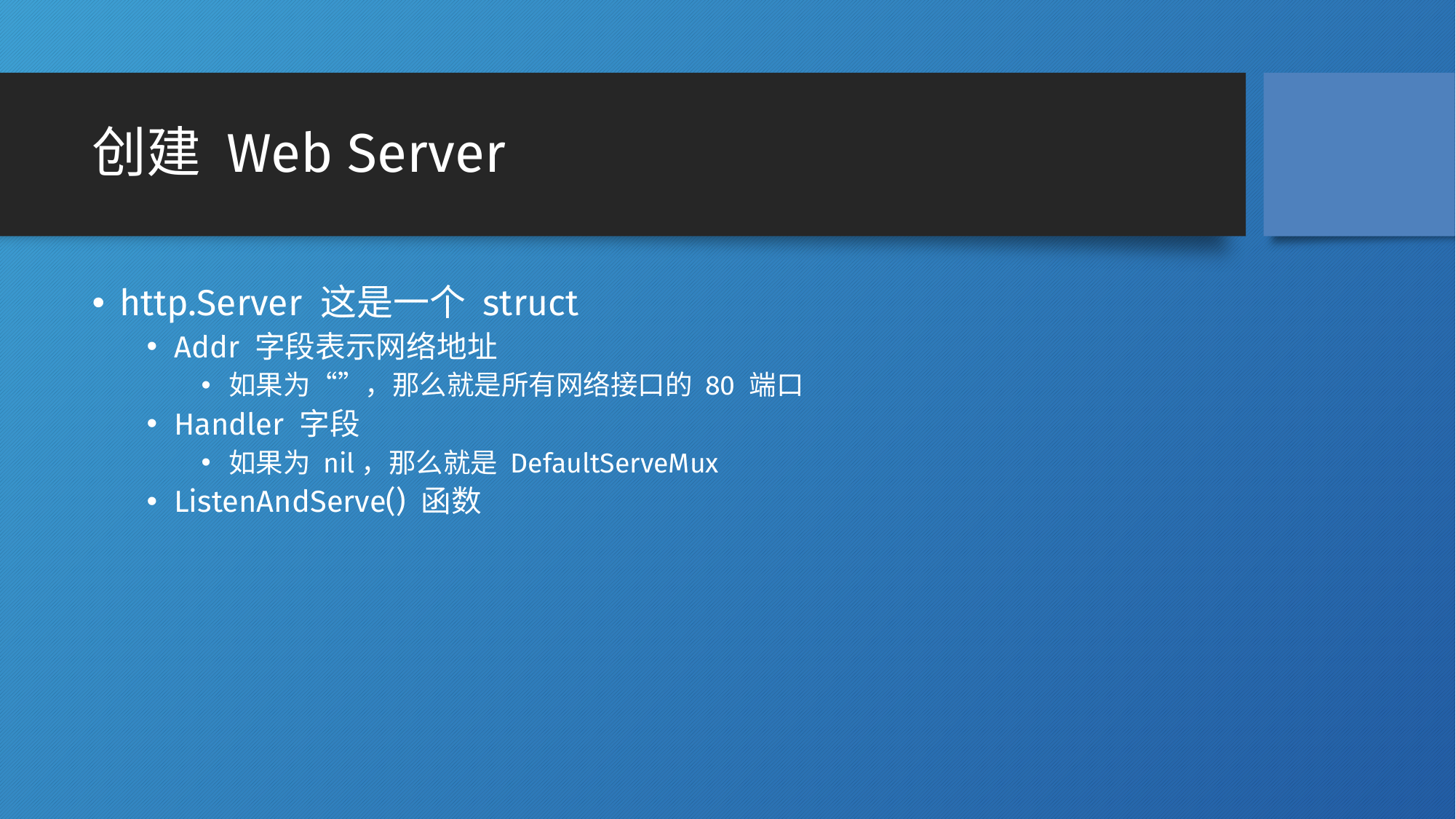

# 创建 Web Server
http.Server 这是一个 struct
Addr 字段表示网络地址
如果为“”，那么就是所有网络接口的 80 端口
Handler 字段
如果为 nil，那么就是 DefaultServeMux
ListenAndServe() 函数